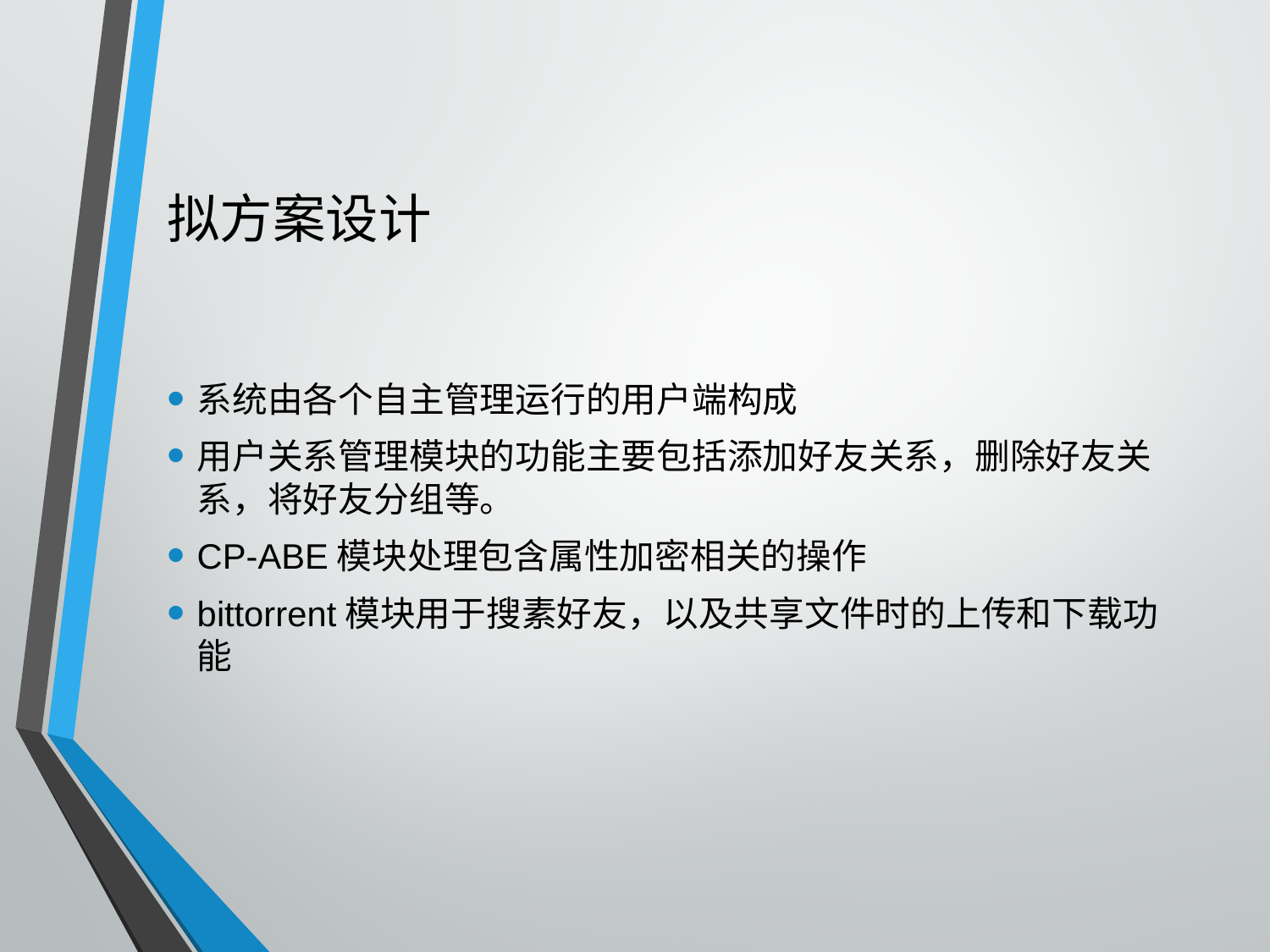

# 拟方案设计
系统由各个自主管理运行的用户端构成
用户关系管理模块的功能主要包括添加好友关系，删除好友关系，将好友分组等。
CP-ABE模块处理包含属性加密相关的操作
bittorrent模块用于搜素好友，以及共享文件时的上传和下载功能